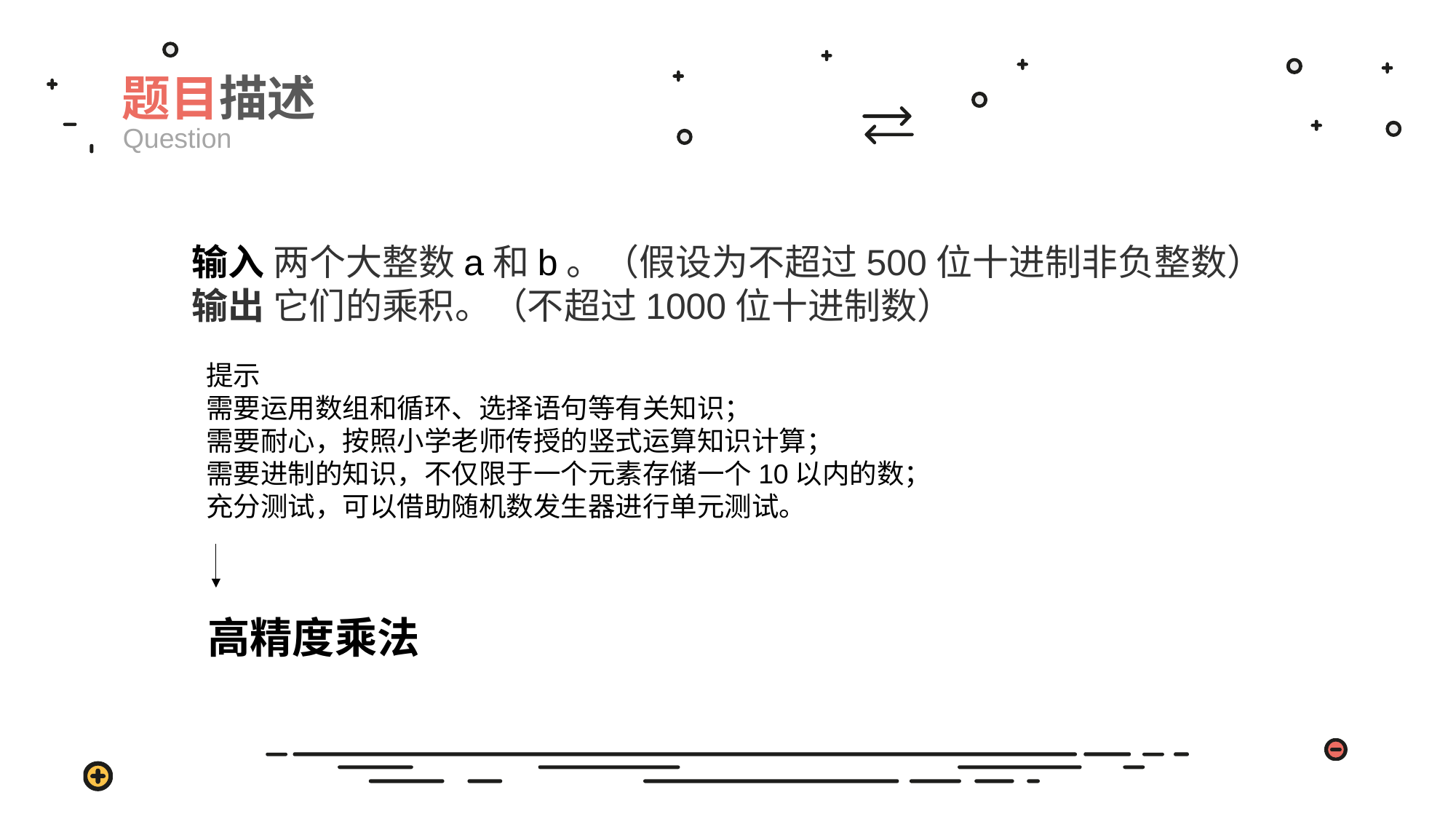

题目描述
Question
输入 两个大整数a和b。（假设为不超过500位十进制非负整数）
输出 它们的乘积。（不超过1000位十进制数）
提示
需要运用数组和循环、选择语句等有关知识；
需要耐心，按照小学老师传授的竖式运算知识计算；
需要进制的知识，不仅限于一个元素存储一个10以内的数；
充分测试，可以借助随机数发生器进行单元测试。
高精度乘法